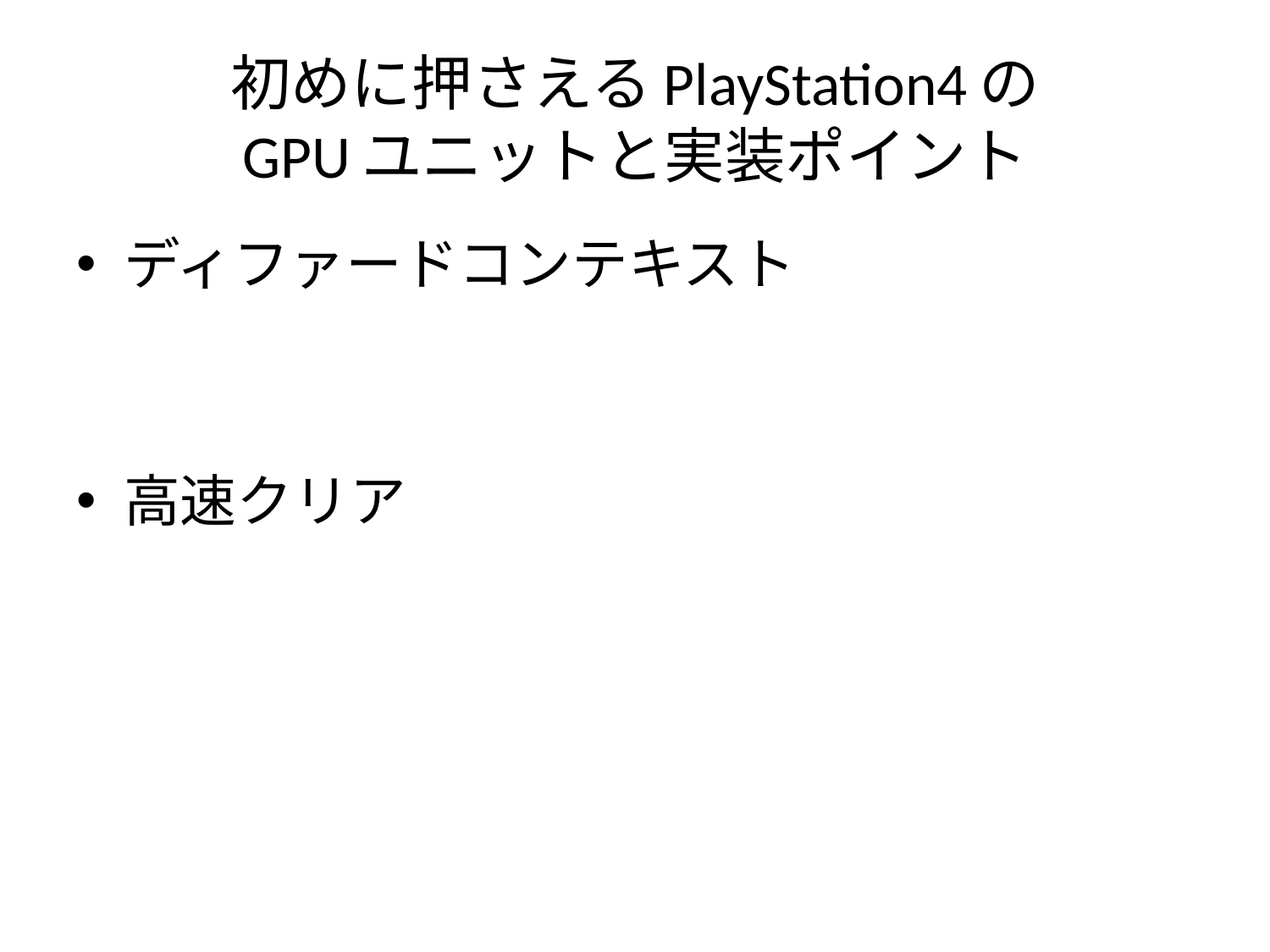

# 初めに押さえるPlayStation4の GPUユニットと実装ポイント
ディファードコンテキスト

高速クリア